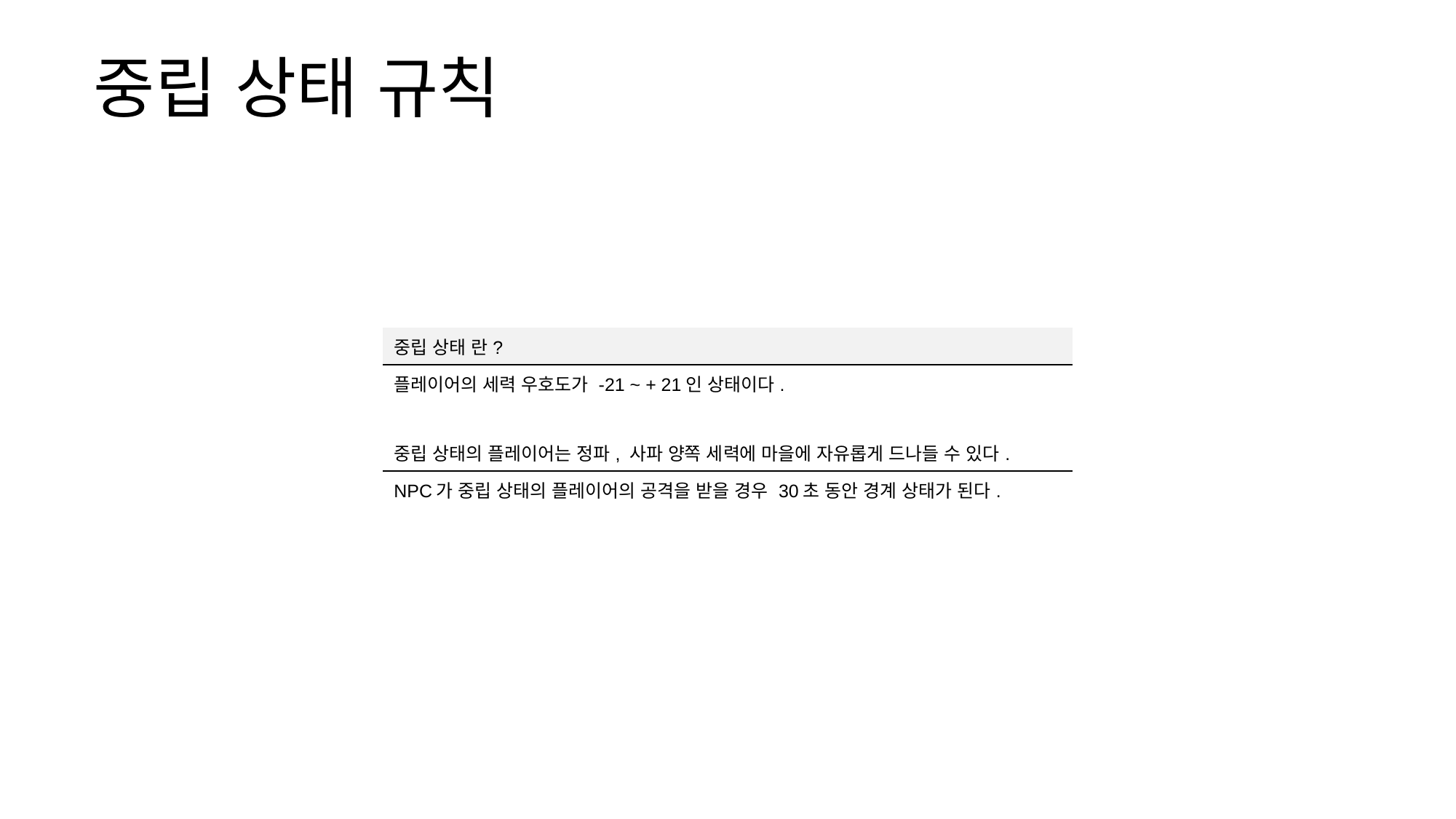

중립 상태 규칙
| 중립 상태 란? |
| --- |
| 플레이어의 세력 우호도가 -21 ~ + 21인 상태이다. |
|  |
| 중립 상태의 플레이어는 정파, 사파 양쪽 세력에 마을에 자유롭게 드나들 수 있다. |
| NPC가 중립 상태의 플레이어의 공격을 받을 경우 30초 동안 경계 상태가 된다. |